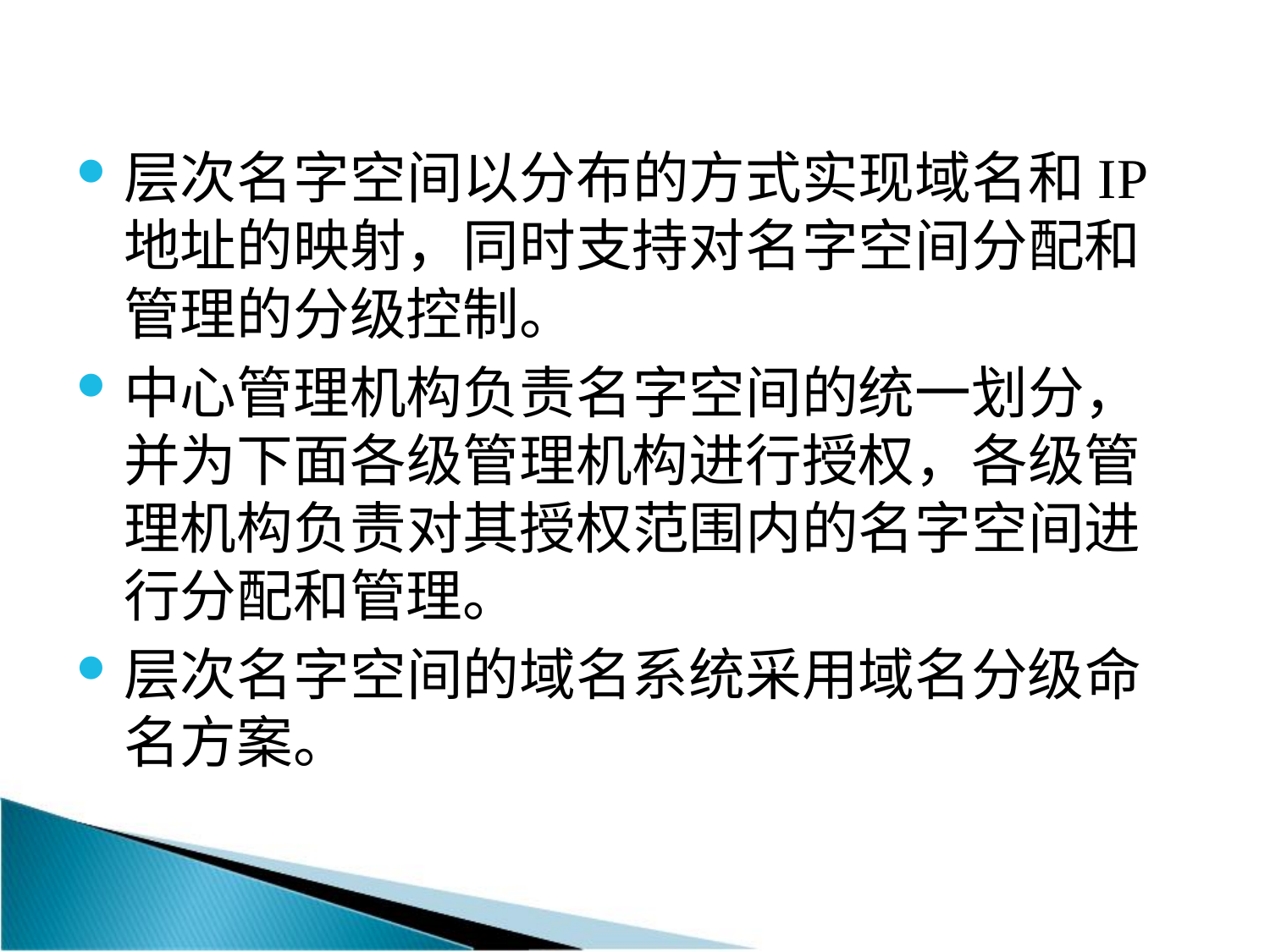

层次名字空间以分布的方式实现域名和IP地址的映射，同时支持对名字空间分配和管理的分级控制。
中心管理机构负责名字空间的统一划分，并为下面各级管理机构进行授权，各级管理机构负责对其授权范围内的名字空间进行分配和管理。
层次名字空间的域名系统采用域名分级命名方案。